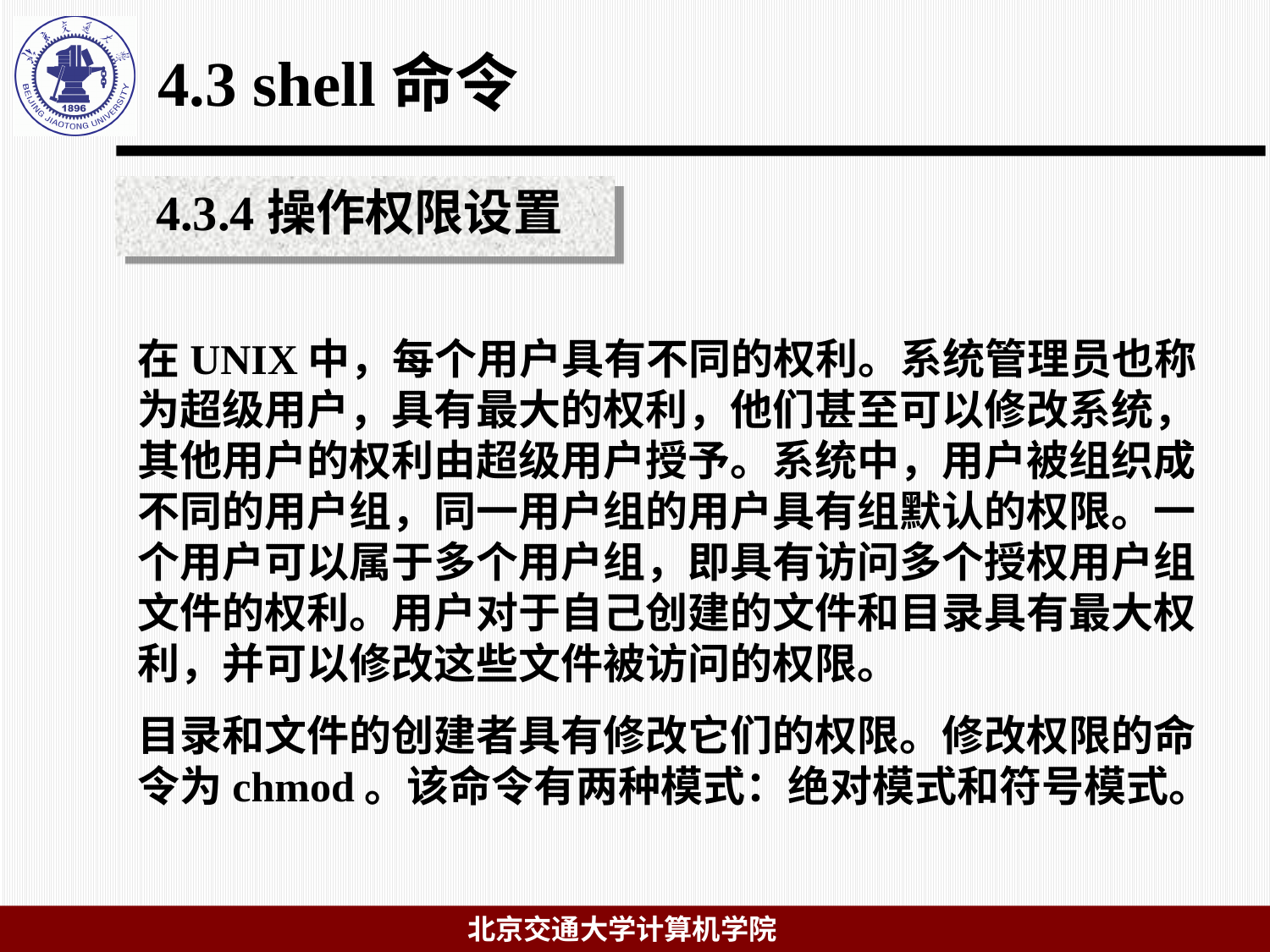

# 4.3 shell命令
4.3.4操作权限设置
在UNIX中，每个用户具有不同的权利。系统管理员也称为超级用户，具有最大的权利，他们甚至可以修改系统，其他用户的权利由超级用户授予。系统中，用户被组织成不同的用户组，同一用户组的用户具有组默认的权限。一个用户可以属于多个用户组，即具有访问多个授权用户组文件的权利。用户对于自己创建的文件和目录具有最大权利，并可以修改这些文件被访问的权限。
目录和文件的创建者具有修改它们的权限。修改权限的命令为chmod。该命令有两种模式：绝对模式和符号模式。